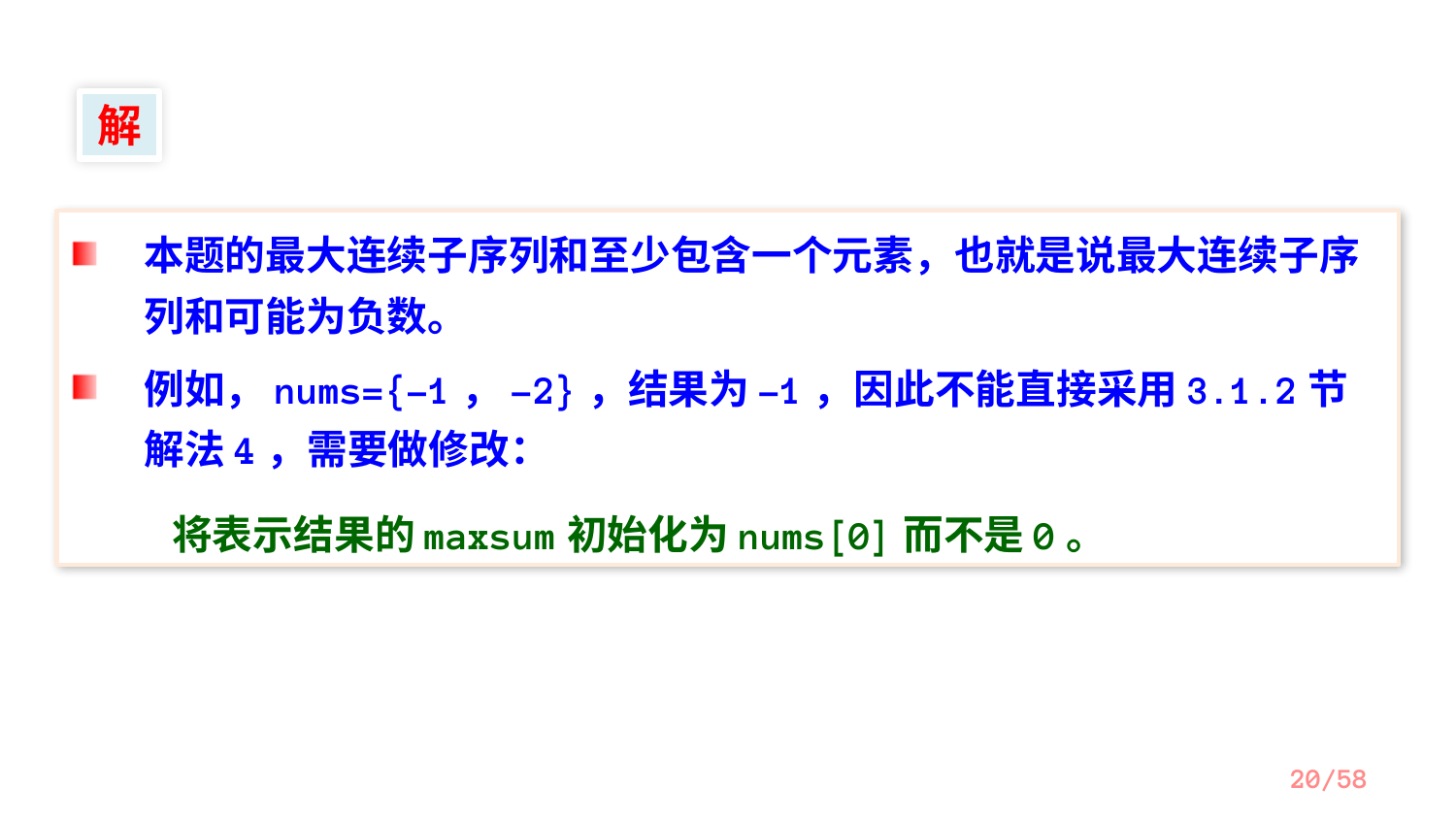

解
本题的最大连续子序列和至少包含一个元素，也就是说最大连续子序列和可能为负数。
例如，nums={-1，-2}，结果为-1，因此不能直接采用3.1.2节解法4，需要做修改：
  将表示结果的maxsum初始化为nums[0]而不是0。
20/58